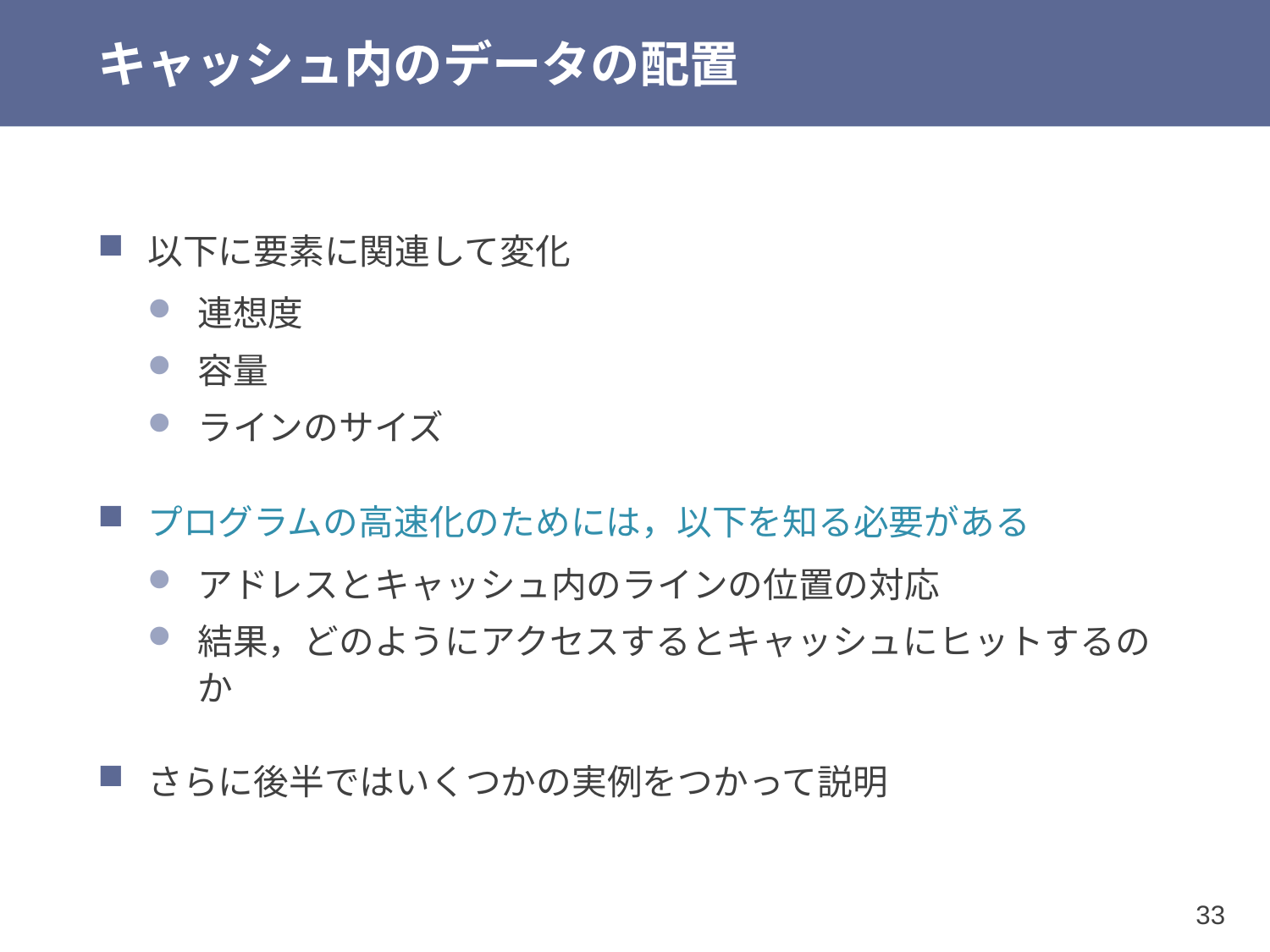

# キャッシュ内のデータの配置
以下に要素に関連して変化
連想度
容量
ラインのサイズ
プログラムの高速化のためには，以下を知る必要がある
アドレスとキャッシュ内のラインの位置の対応
結果，どのようにアクセスするとキャッシュにヒットするのか
さらに後半ではいくつかの実例をつかって説明